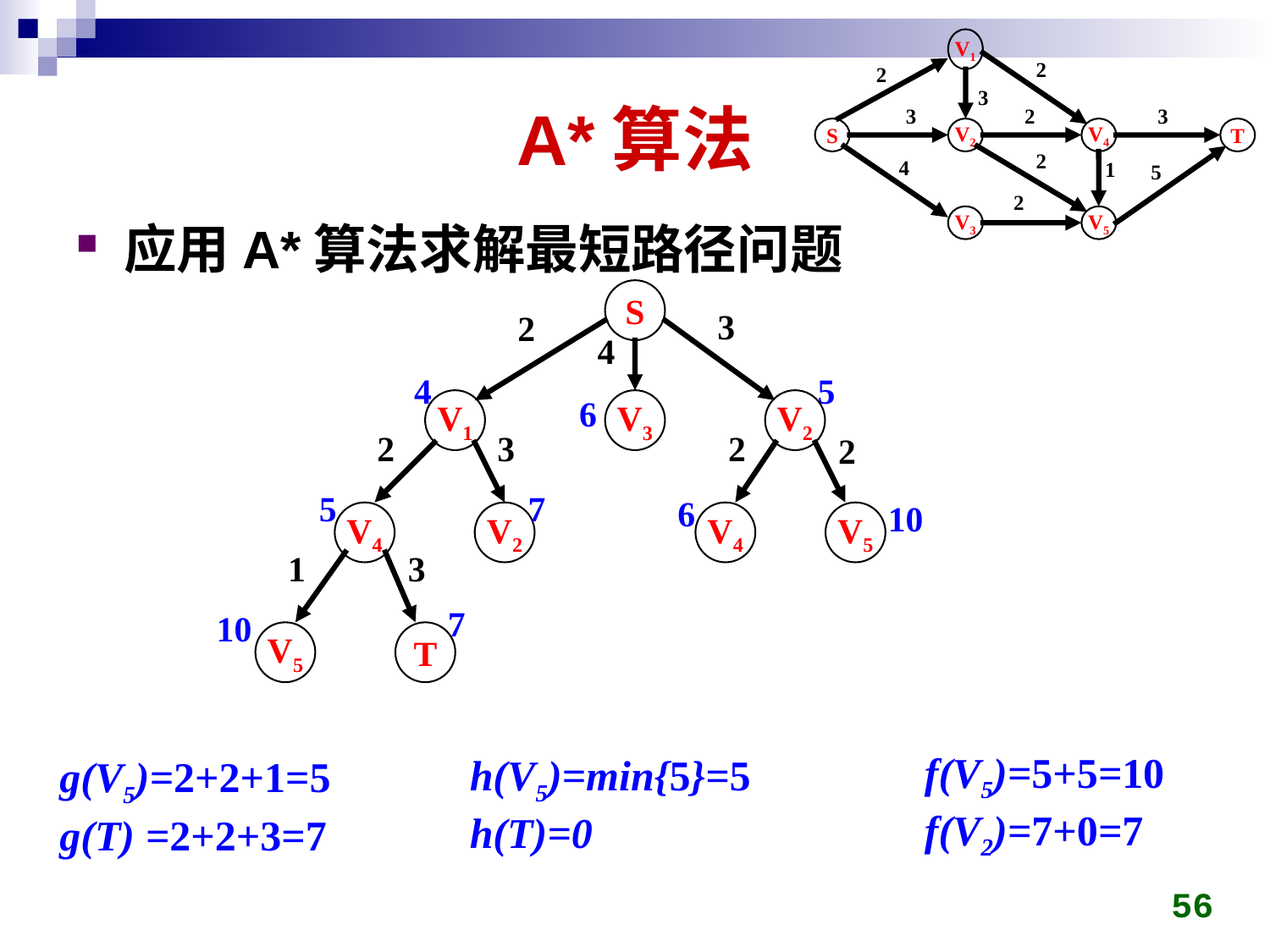

V1
2

2

3
3
2
3
S
V2
V4
T

2

4

5
2
V3
V5

1
# A*算法
应用A*算法求解最短路径问题

S
3
2

4

4
5
6
V1
V3
V2
2
3
2
2

5
7
6
10
V4
V2
V4
V5
1
3

7
10
V5
T
f(V5)=5+5=10
f(V2)=7+0=7
h(V5)=min{5}=5
h(T)=0
g(V5)=2+2+1=5
g(T) =2+2+3=7
56